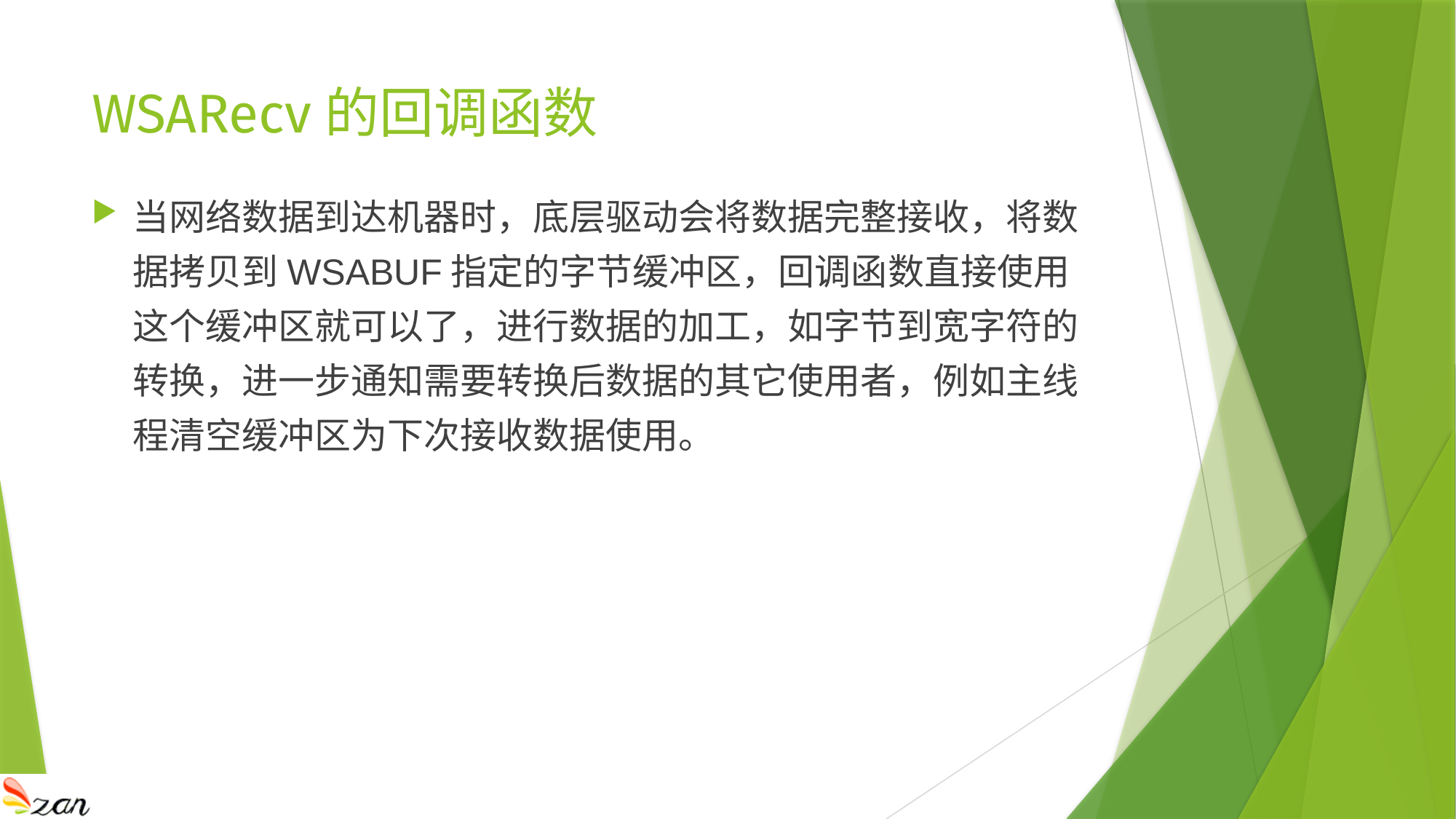

# WSARecv的回调函数
当网络数据到达机器时，底层驱动会将数据完整接收，将数据拷贝到WSABUF指定的字节缓冲区，回调函数直接使用这个缓冲区就可以了，进行数据的加工，如字节到宽字符的转换，进一步通知需要转换后数据的其它使用者，例如主线程清空缓冲区为下次接收数据使用。